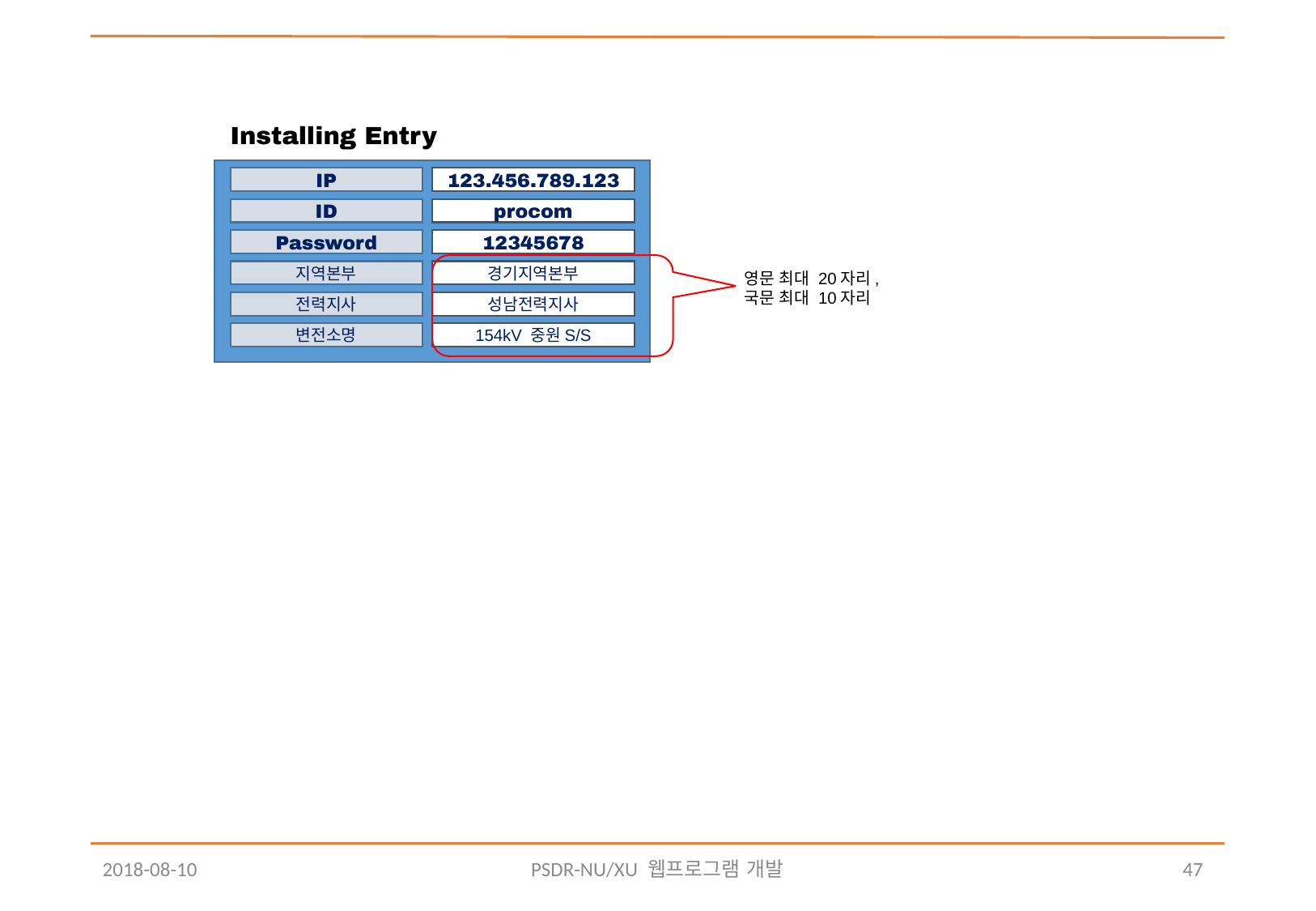

Installing Entry

IP
123.456.789.123
ID
procom
Password
12345678

지역본부
경기지역본부
영문 최대 20자리,
국문 최대 10자리
전력지사
성남전력지사
변전소명
154kV 중원S/S
2018-08-10
PSDR-NU/XU 웹프로그램 개발
47